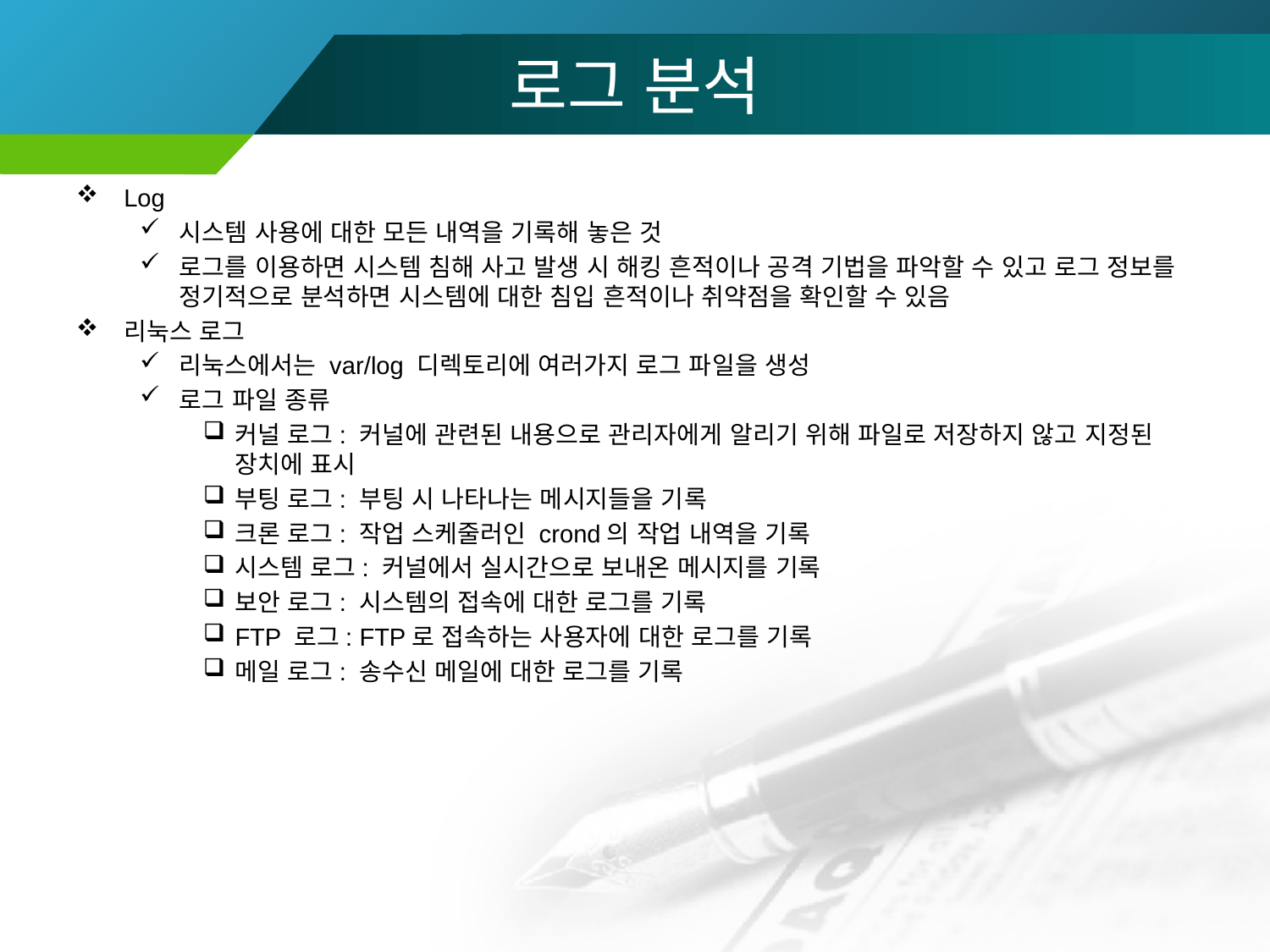

# 로그 분석
Log
시스템 사용에 대한 모든 내역을 기록해 놓은 것
로그를 이용하면 시스템 침해 사고 발생 시 해킹 흔적이나 공격 기법을 파악할 수 있고 로그 정보를 정기적으로 분석하면 시스템에 대한 침입 흔적이나 취약점을 확인할 수 있음
리눅스 로그
리눅스에서는 var/log 디렉토리에 여러가지 로그 파일을 생성
로그 파일 종류
커널 로그: 커널에 관련된 내용으로 관리자에게 알리기 위해 파일로 저장하지 않고 지정된 장치에 표시
부팅 로그: 부팅 시 나타나는 메시지들을 기록
크론 로그: 작업 스케줄러인 crond의 작업 내역을 기록
시스템 로그: 커널에서 실시간으로 보내온 메시지를 기록
보안 로그: 시스템의 접속에 대한 로그를 기록
FTP 로그: FTP로 접속하는 사용자에 대한 로그를 기록
메일 로그: 송수신 메일에 대한 로그를 기록